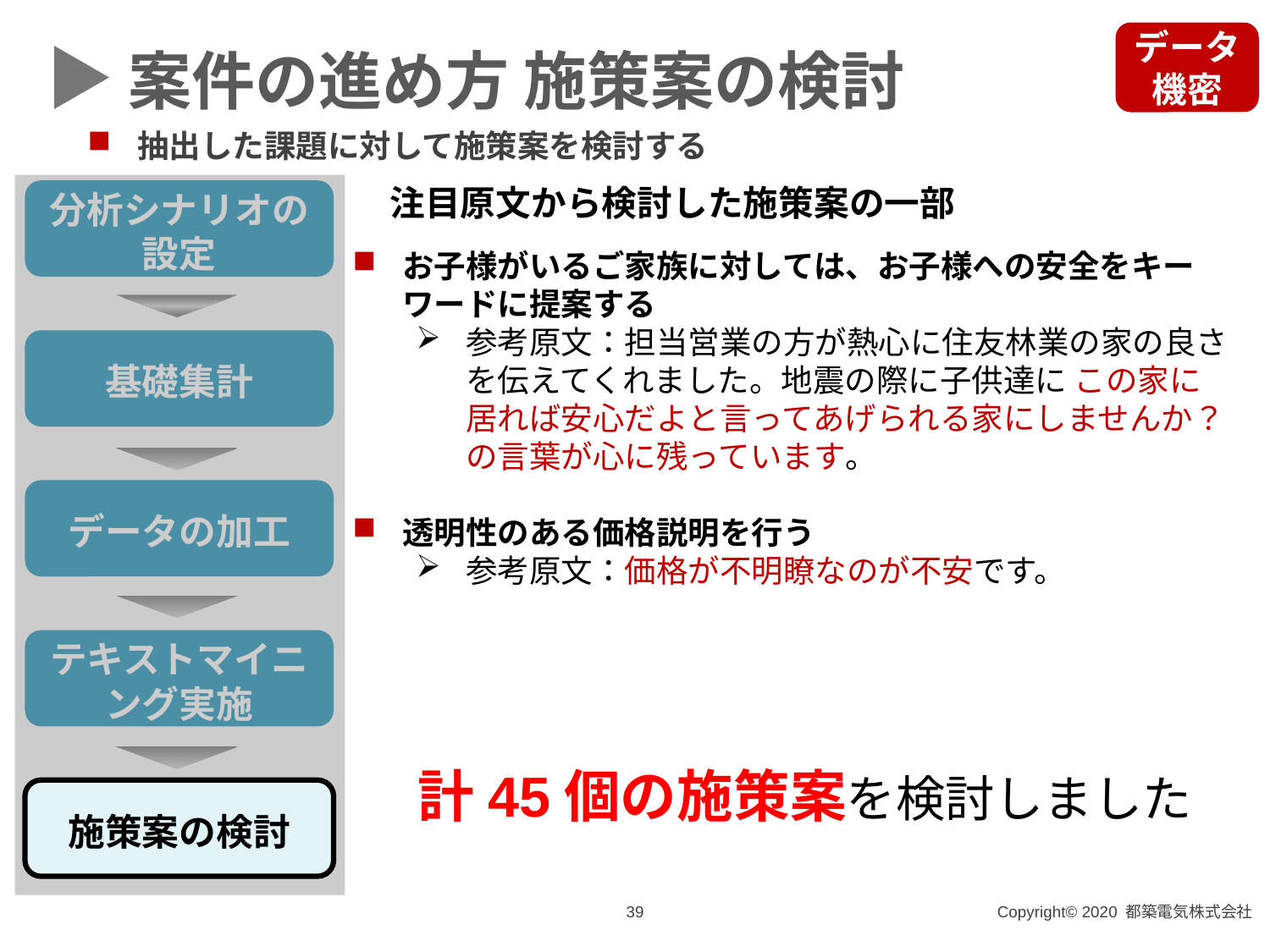

データ機密
案件の進め方 施策案の検討

抽出した課題に対して施策案を検討する

分析シナリオの
設定

基礎集計

データの加工

テキストマイニング実施

施策案の検討
注目原文から検討した施策案の一部
お子様がいるご家族に対しては、お子様への安全をキーワードに提案する
参考原文：担当営業の方が熱心に住友林業の家の良さを伝えてくれました。地震の際に子供達に この家に居れば安心だよと言ってあげられる家にしませんか？の言葉が心に残っています。

透明性のある価格説明を行う
参考原文：価格が不明瞭なのが不安です。
計45個の施策案を検討しました
39
Copyright© 2020 都築電気株式会社